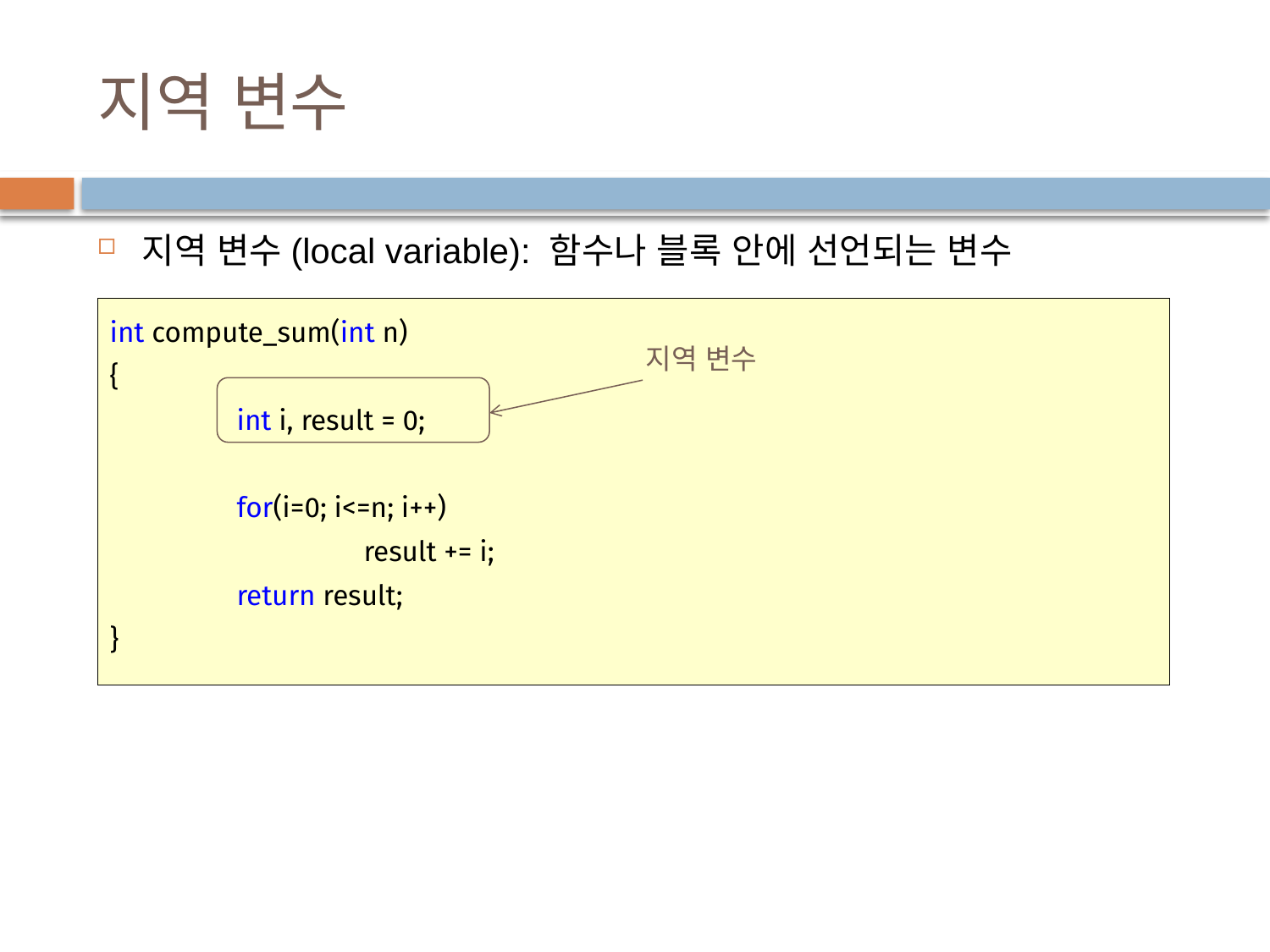

# 지역 변수
지역 변수(local variable): 함수나 블록 안에 선언되는 변수
int compute_sum(int n)
{
	int i, result = 0;

	for(i=0; i<=n; i++)
		result += i;
	return result;
}
지역 변수